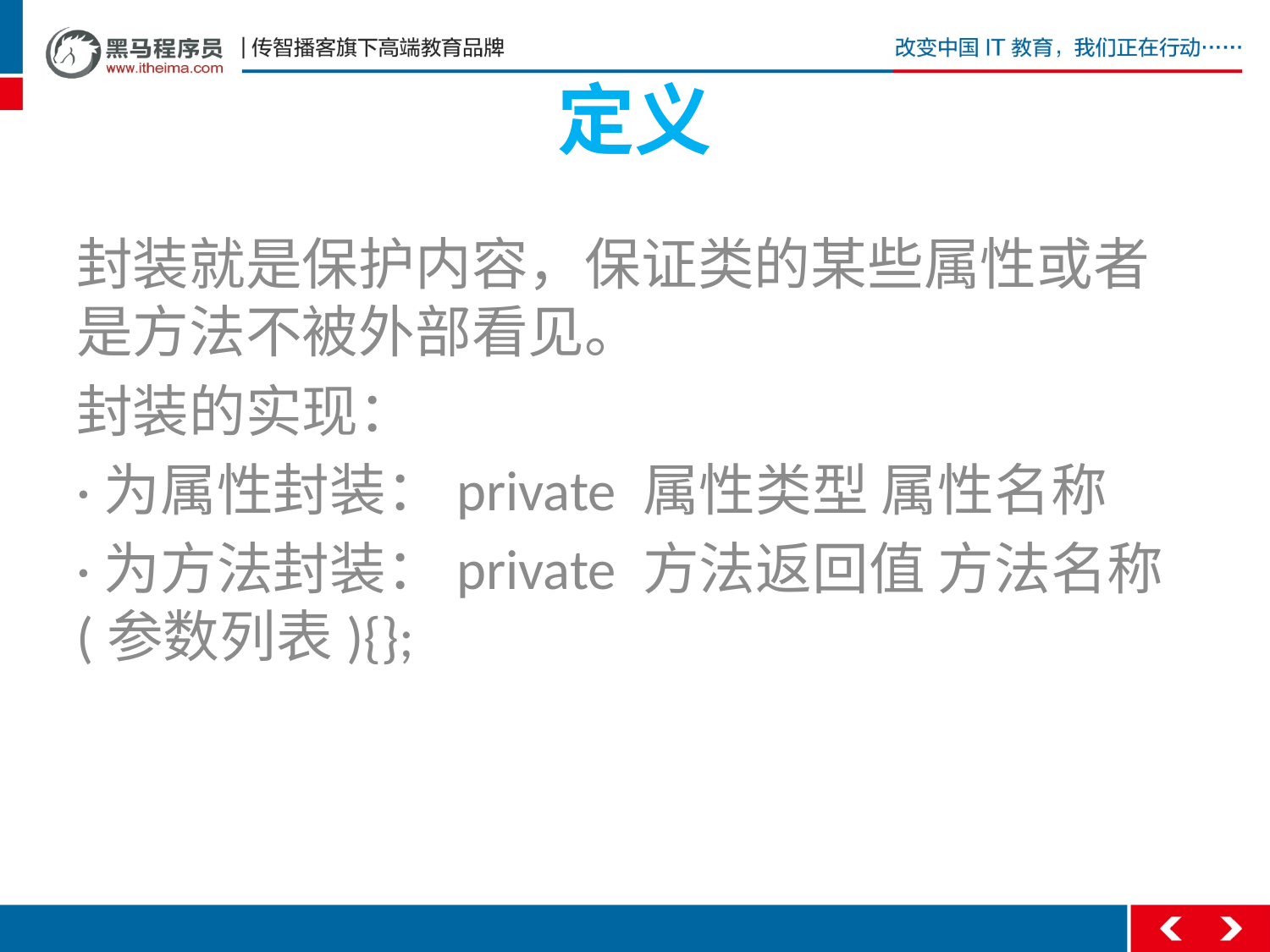

# 定义
封装就是保护内容，保证类的某些属性或者是方法不被外部看见。
封装的实现：
·为属性封装：private 属性类型 属性名称
·为方法封装：private 方法返回值 方法名称(参数列表){};